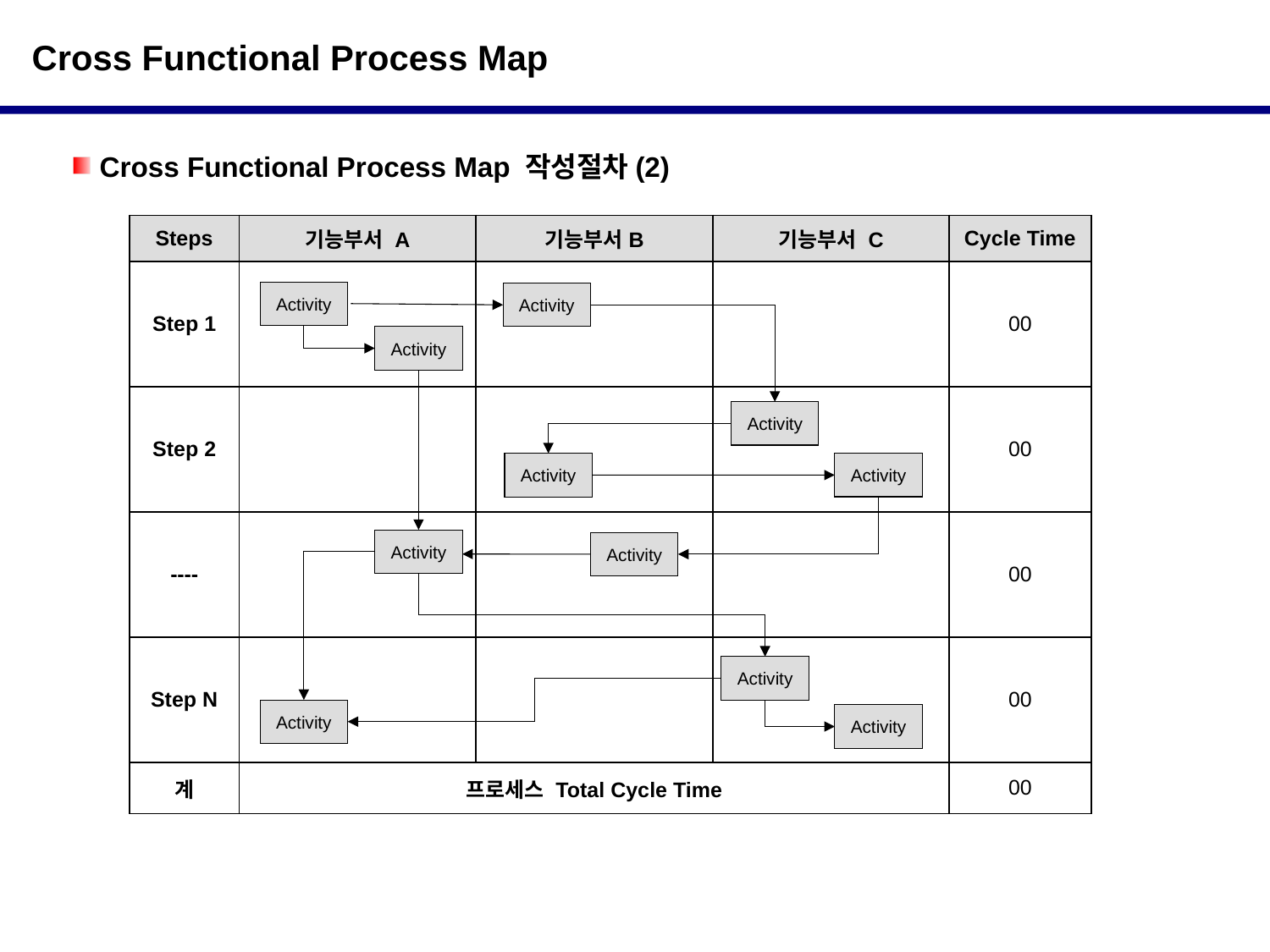

Cross Functional Process Map

 Cross Functional Process Map 작성절차(2)
| Steps | 기능부서 A | 기능부서B | 기능부서 C | Cycle Time |
| --- | --- | --- | --- | --- |
| Step 1 |  |  |  | 00 |
| Step 2 |  |  |  | 00 |
| ---- |  |  |  | 00 |
| Step N |  |  |  | 00 |
| 계 | 프로세스 Total Cycle Time |  |  | 00 |
Activity
Activity
Activity
Activity
Activity
Activity
Activity
Activity
Activity
Activity
Activity